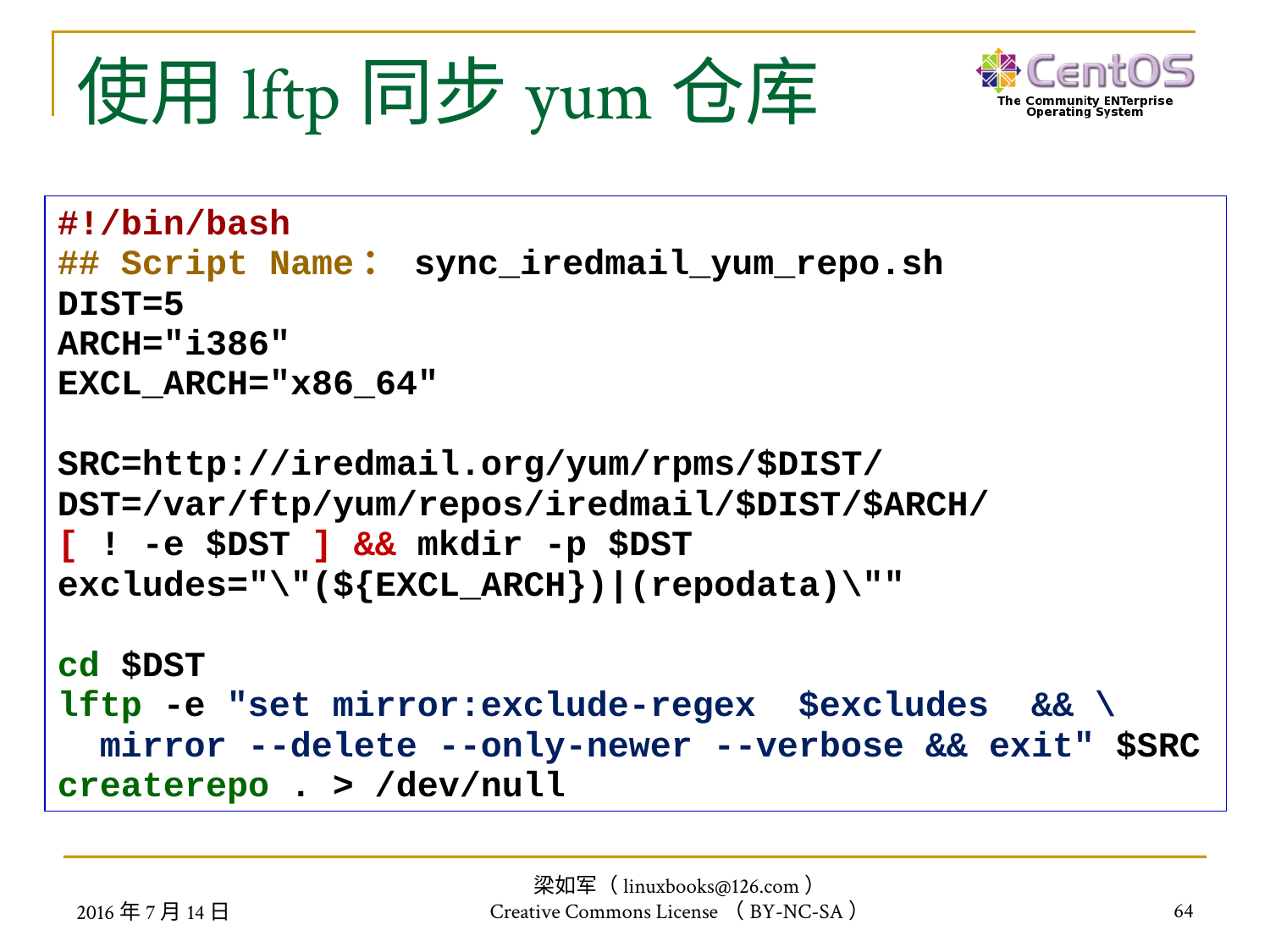

# 使用lftp同步yum仓库
#!/bin/bash
## Script Name： sync_iredmail_yum_repo.sh
DIST=5
ARCH="i386"
EXCL_ARCH="x86_64"

SRC=http://iredmail.org/yum/rpms/$DIST/
DST=/var/ftp/yum/repos/iredmail/$DIST/$ARCH/
[ ! -e $DST ] && mkdir -p $DST
excludes="\"(${EXCL_ARCH})|(repodata)\""

cd $DST
lftp -e "set mirror:exclude-regex  $excludes  && \
  mirror --delete --only-newer --verbose && exit" $SRC
createrepo . > /dev/null
梁如军（linuxbooks@126.com）
Creative Commons License（BY-NC-SA）
2016年7月14日
64